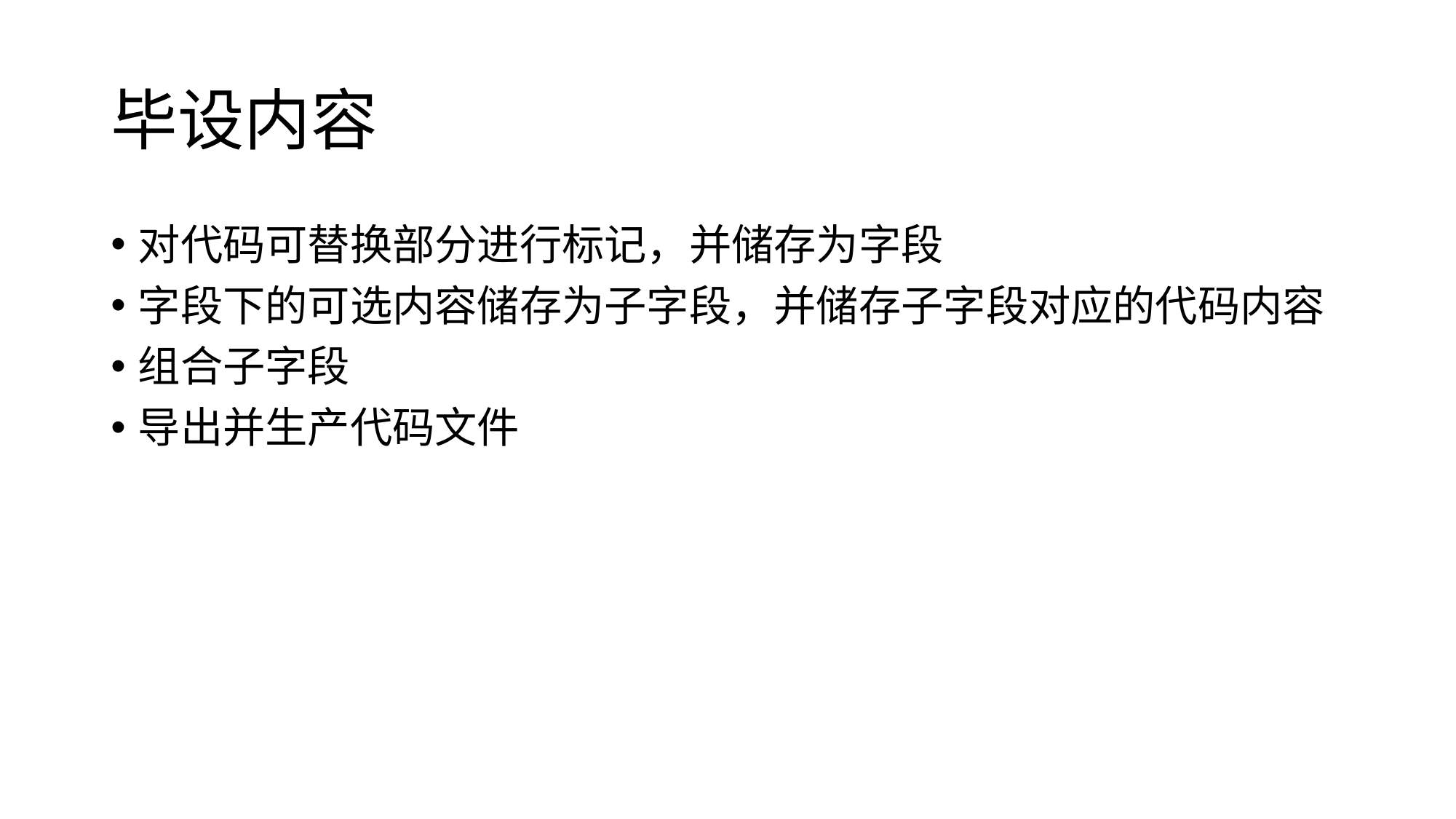

# 毕设内容
对代码可替换部分进行标记，并储存为字段
字段下的可选内容储存为子字段，并储存子字段对应的代码内容
组合子字段
导出并生产代码文件